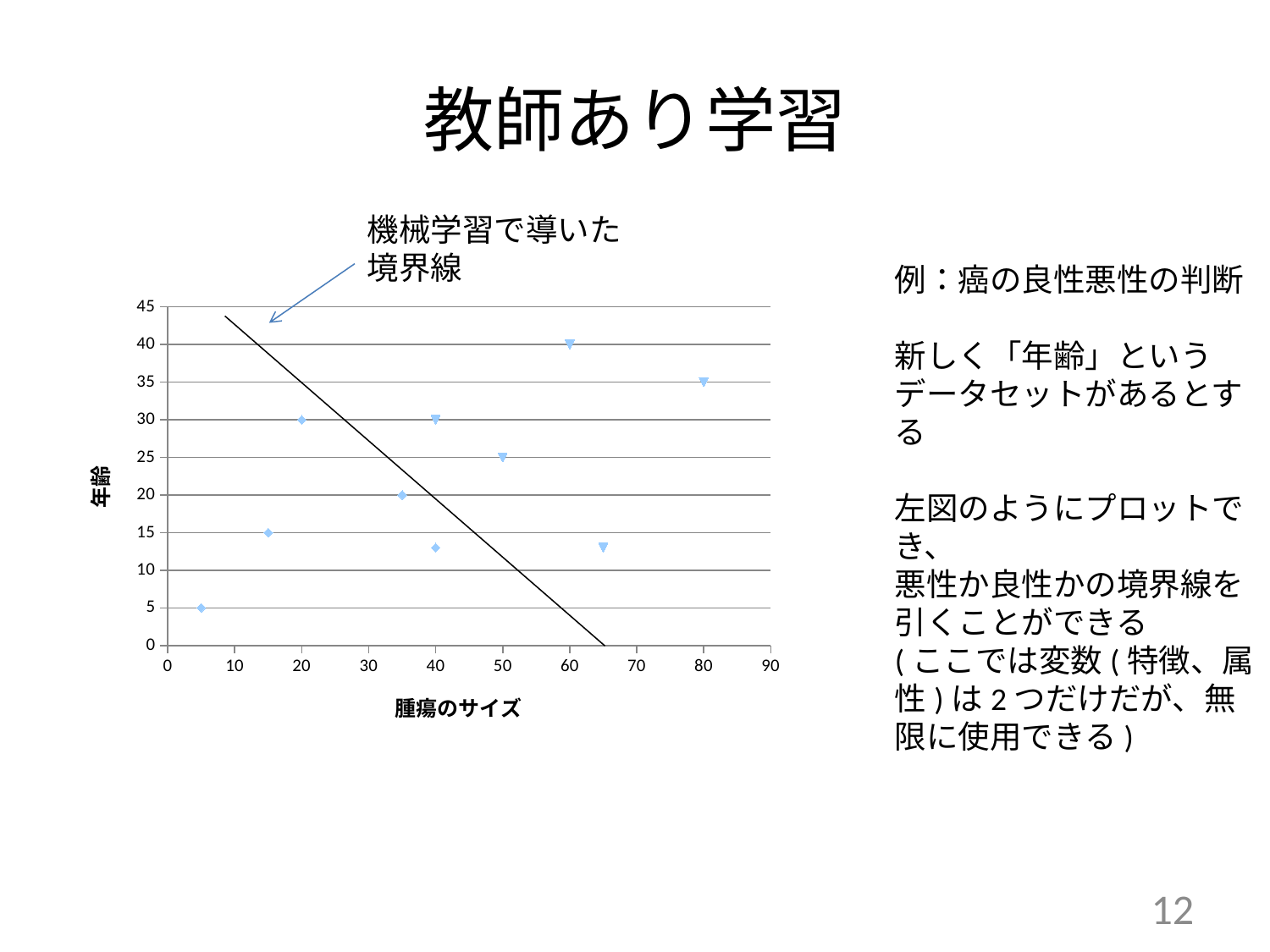

# 教師あり学習
機械学習で導いた
境界線
例：癌の良性悪性の判断

新しく「年齢」というデータセットがあるとする

左図のようにプロットでき、
悪性か良性かの境界線を引くことができる
(ここでは変数(特徴、属性)は2つだけだが、無限に使用できる)

### Chart

| Category |  | 65 13 |
|---|---|---|
12